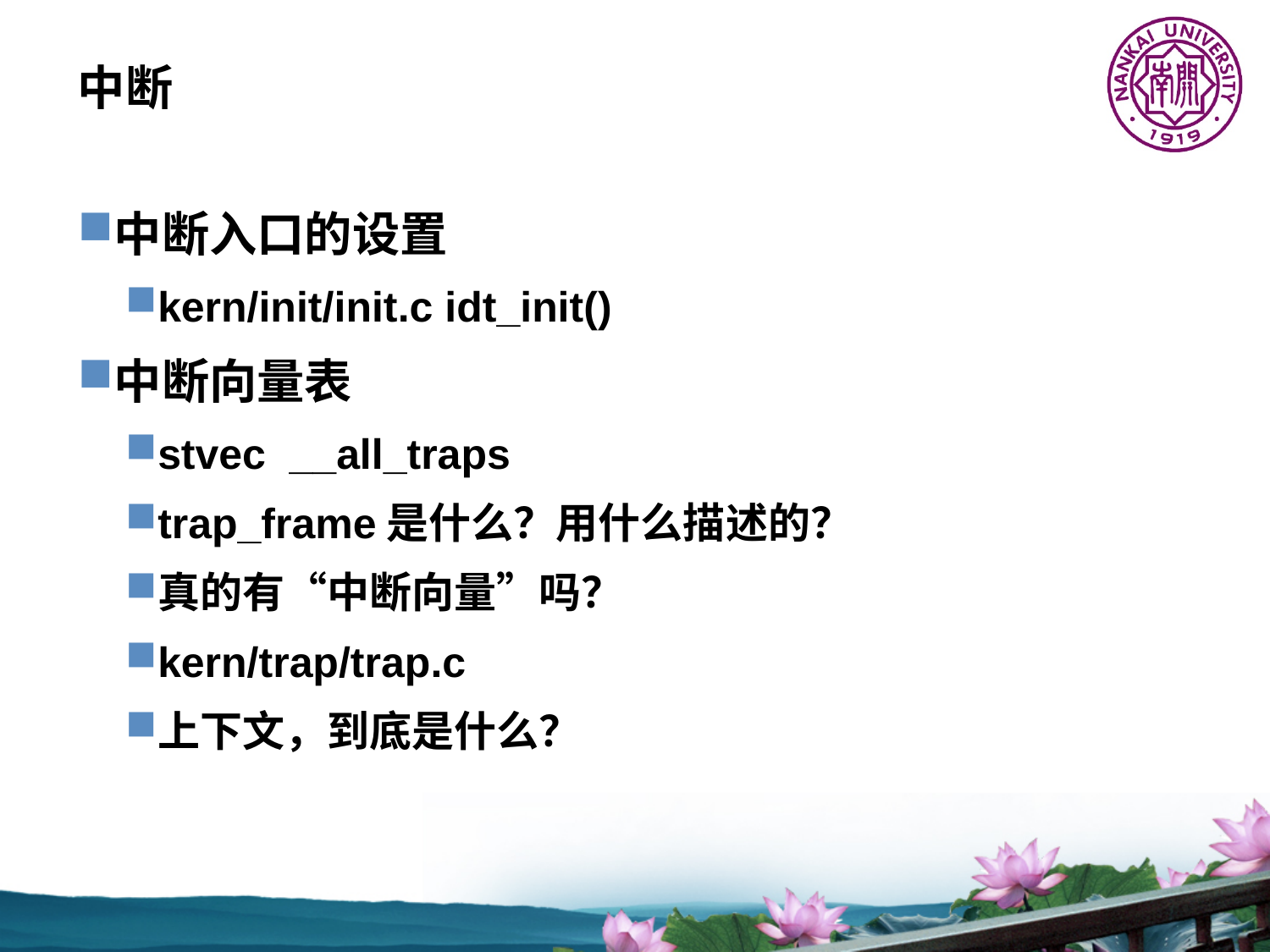

# 中断
中断入口的设置
kern/init/init.c idt_init()
中断向量表
stvec  __all_traps
trap_frame是什么？用什么描述的？
真的有“中断向量”吗？
kern/trap/trap.c
上下文，到底是什么？